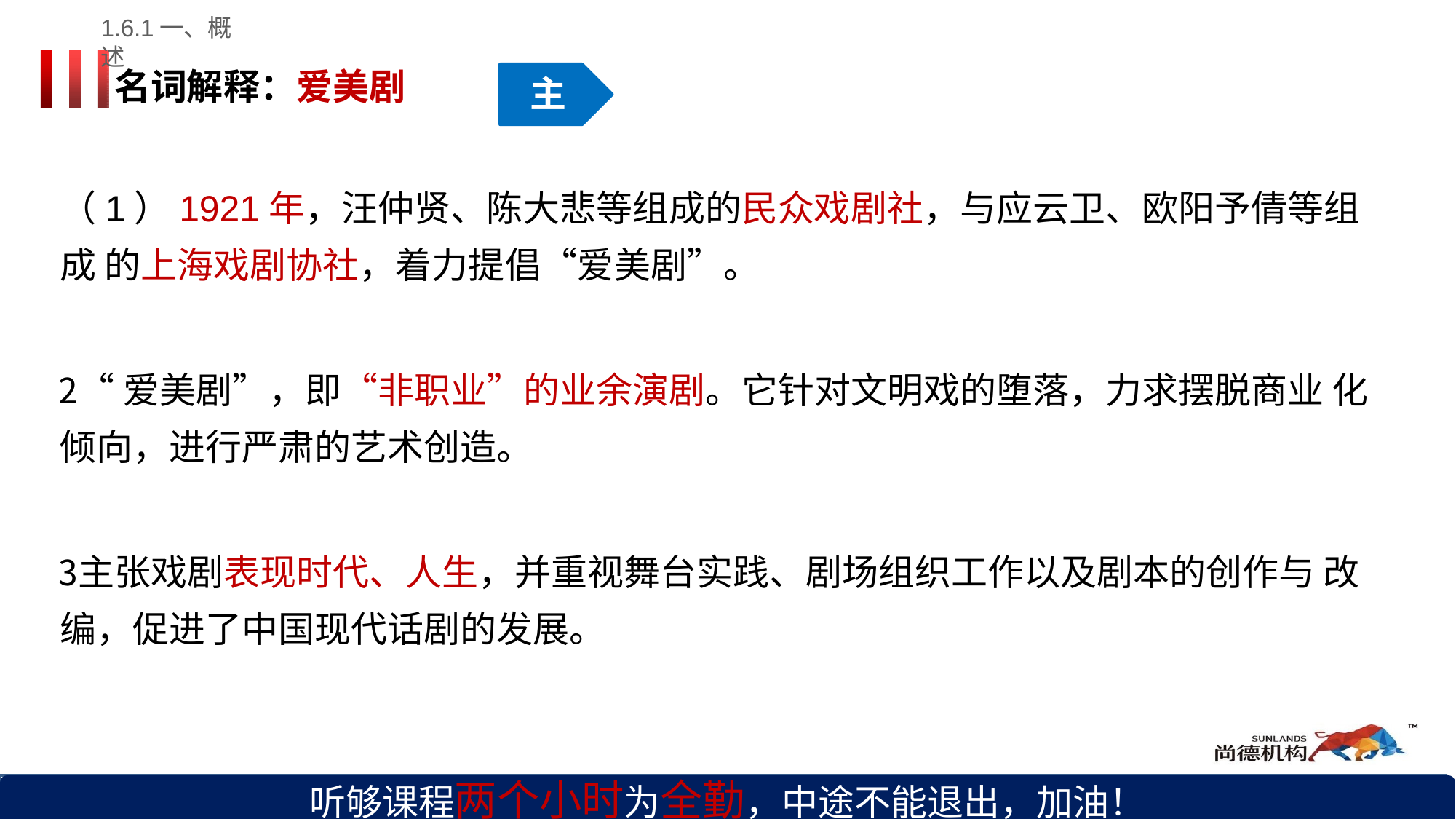

1.6.1一、概述

# 名词解释：爱美剧

主
（1）1921年，汪仲贤、陈大悲等组成的民众戏剧社，与应云卫、欧阳予倩等组成 的上海戏剧协社，着力提倡“爱美剧”。

“爱美剧”，即“非职业”的业余演剧。它针对文明戏的堕落，力求摆脱商业 化倾向，进行严肃的艺术创造。

主张戏剧表现时代、人生，并重视舞台实践、剧场组织工作以及剧本的创作与 改编，促进了中国现代话剧的发展。

听够课程两个小时为全勤，中途不能退出，加油！87